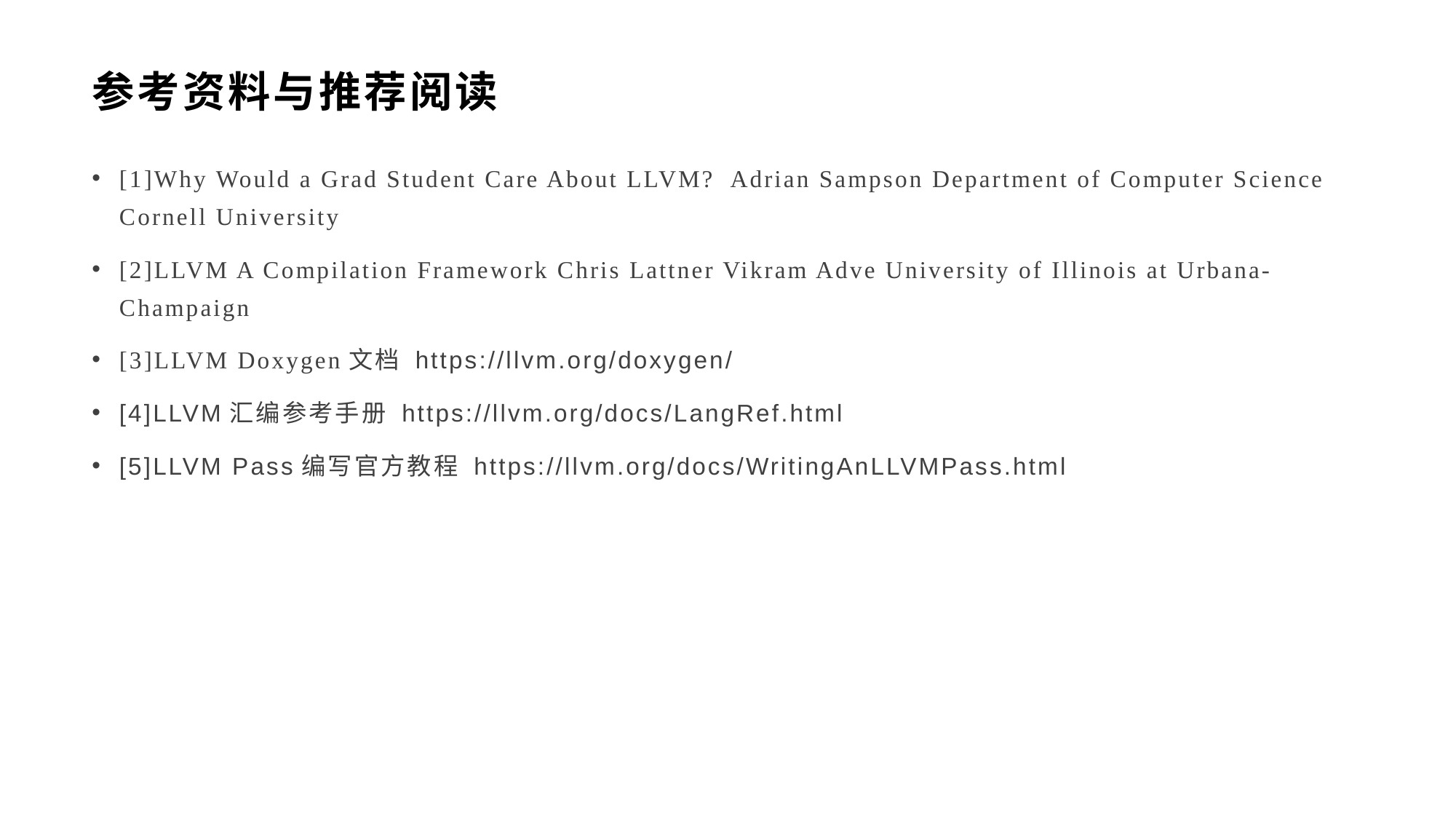

# 参考资料与推荐阅读
[1]Why Would a Grad Student Care About LLVM?  Adrian Sampson Department of Computer Science Cornell University
[2]LLVM A Compilation Framework Chris Lattner Vikram Adve University of Illinois at Urbana-Champaign
[3]LLVM Doxygen文档 https://llvm.org/doxygen/
[4]LLVM汇编参考手册 https://llvm.org/docs/LangRef.html
[5]LLVM Pass编写官方教程 https://llvm.org/docs/WritingAnLLVMPass.html